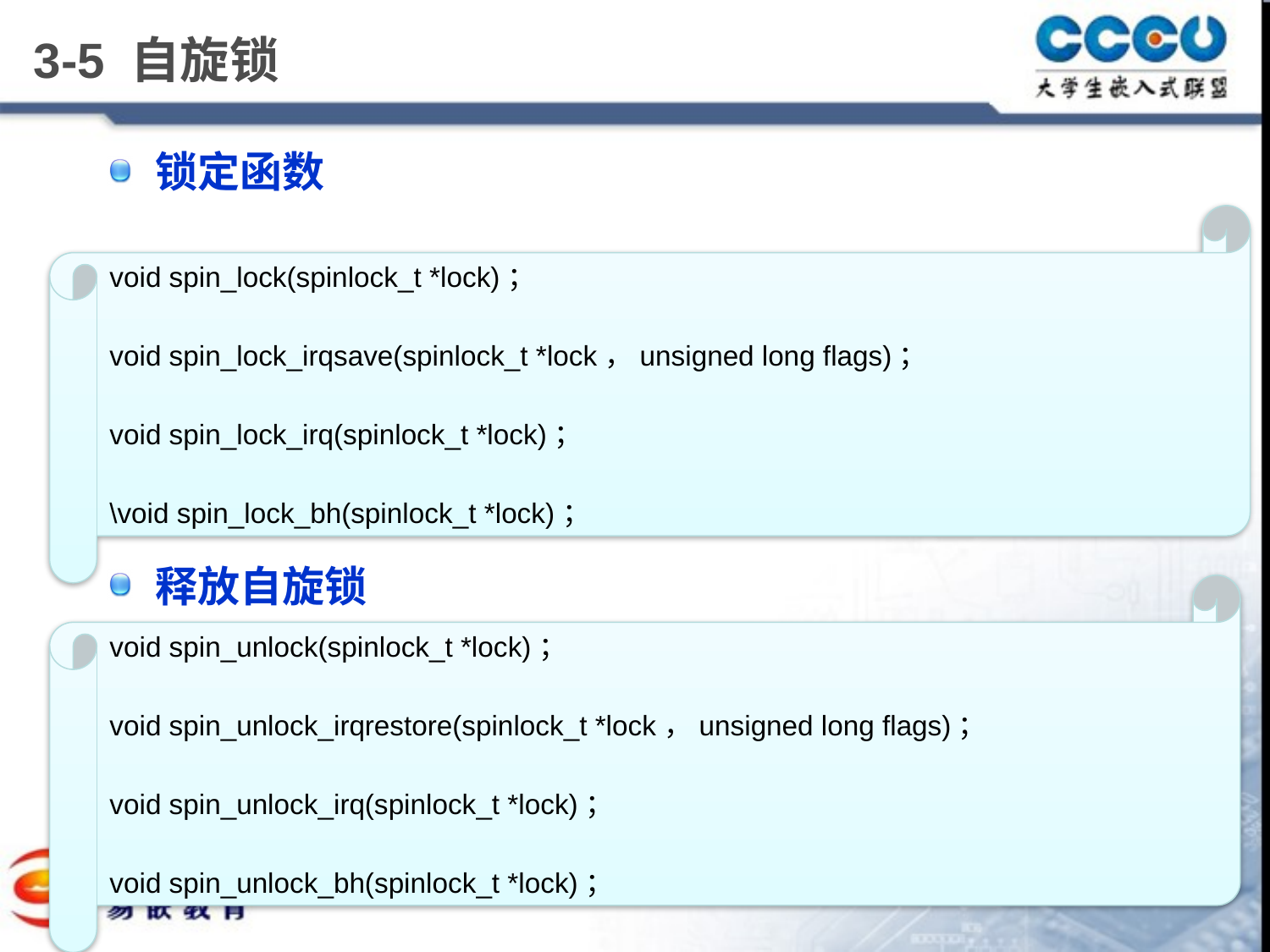

# 3-5 自旋锁
锁定函数

释放自旋锁

void spin_lock(spinlock_t *lock)；

void spin_lock_irqsave(spinlock_t *lock，unsigned long flags)；

void spin_lock_irq(spinlock_t *lock)；

\void spin_lock_bh(spinlock_t *lock)；
void spin_unlock(spinlock_t *lock)；

void spin_unlock_irqrestore(spinlock_t *lock，unsigned long flags)；

void spin_unlock_irq(spinlock_t *lock)；

void spin_unlock_bh(spinlock_t *lock)；